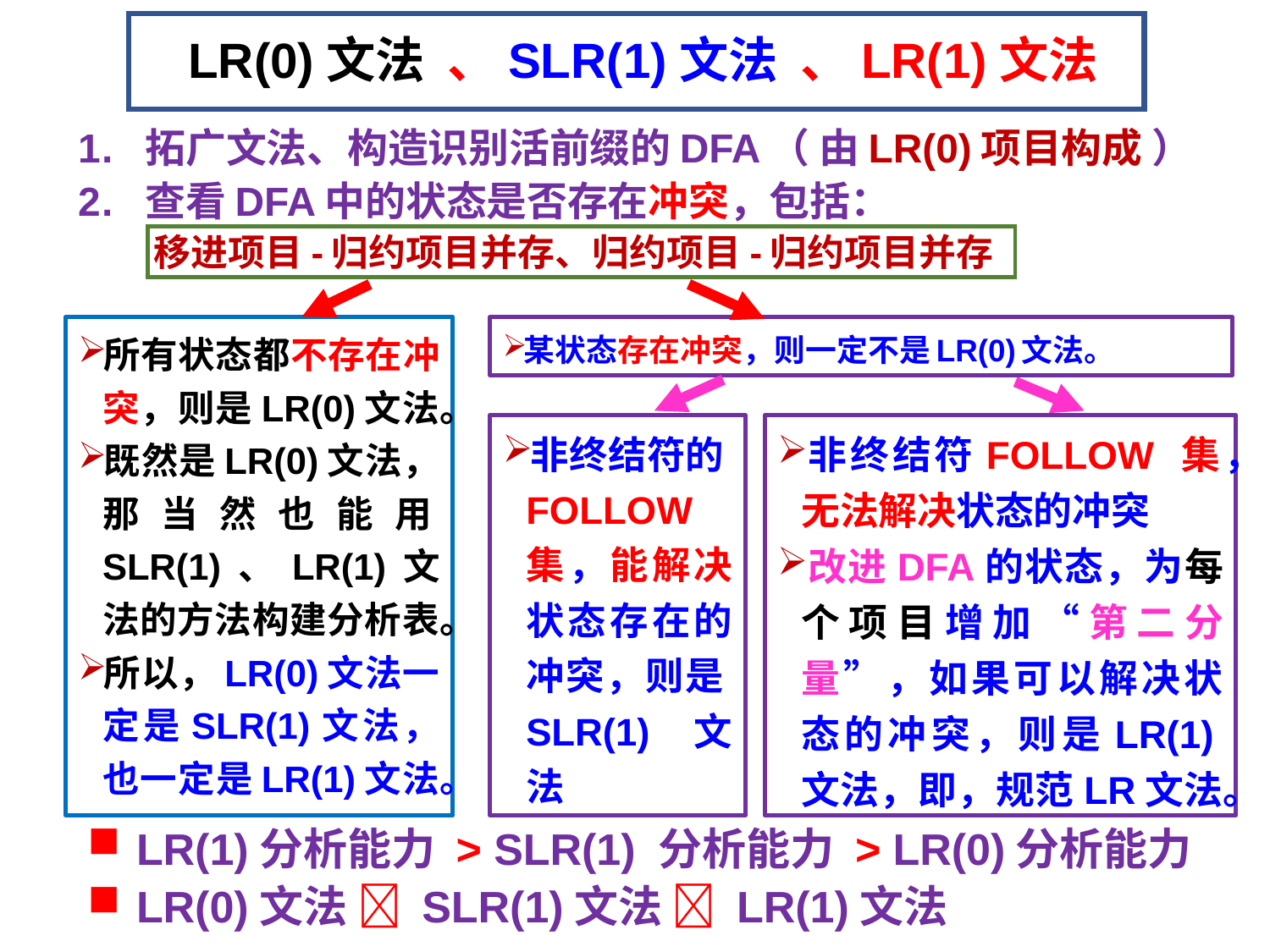

# LR(0)文法  、SLR(1)文法  、LR(1)文法
拓广文法、构造识别活前缀的DFA（ 由LR(0)项目构成 ）
查看DFA中的状态是否存在冲突，包括：
        移进项目-归约项目并存、归约项目-归约项目并存

所有状态都不存在冲突，则是LR(0)文法。
既然是LR(0)文法，那当然也能用SLR(1)、LR(1)文法的方法构建分析表。
所以，LR(0)文法一定是SLR(1)文法，也一定是LR(1)文法。
某状态存在冲突，则一定不是LR(0)文法。
非终结符的FOLLOW集，能解决状态存在的冲突，则是SLR(1)文法
非终结符FOLLOW 集，无法解决状态的冲突
改进DFA的状态，为每个项目增加“第二分量”，如果可以解决状态的冲突，则是LR(1)文法，即，规范LR文法。
LR(1)分析能力 > SLR(1) 分析能力 > LR(0)分析能力
LR(0)文法 ⊆ SLR(1)文法 ⊆ LR(1)文法